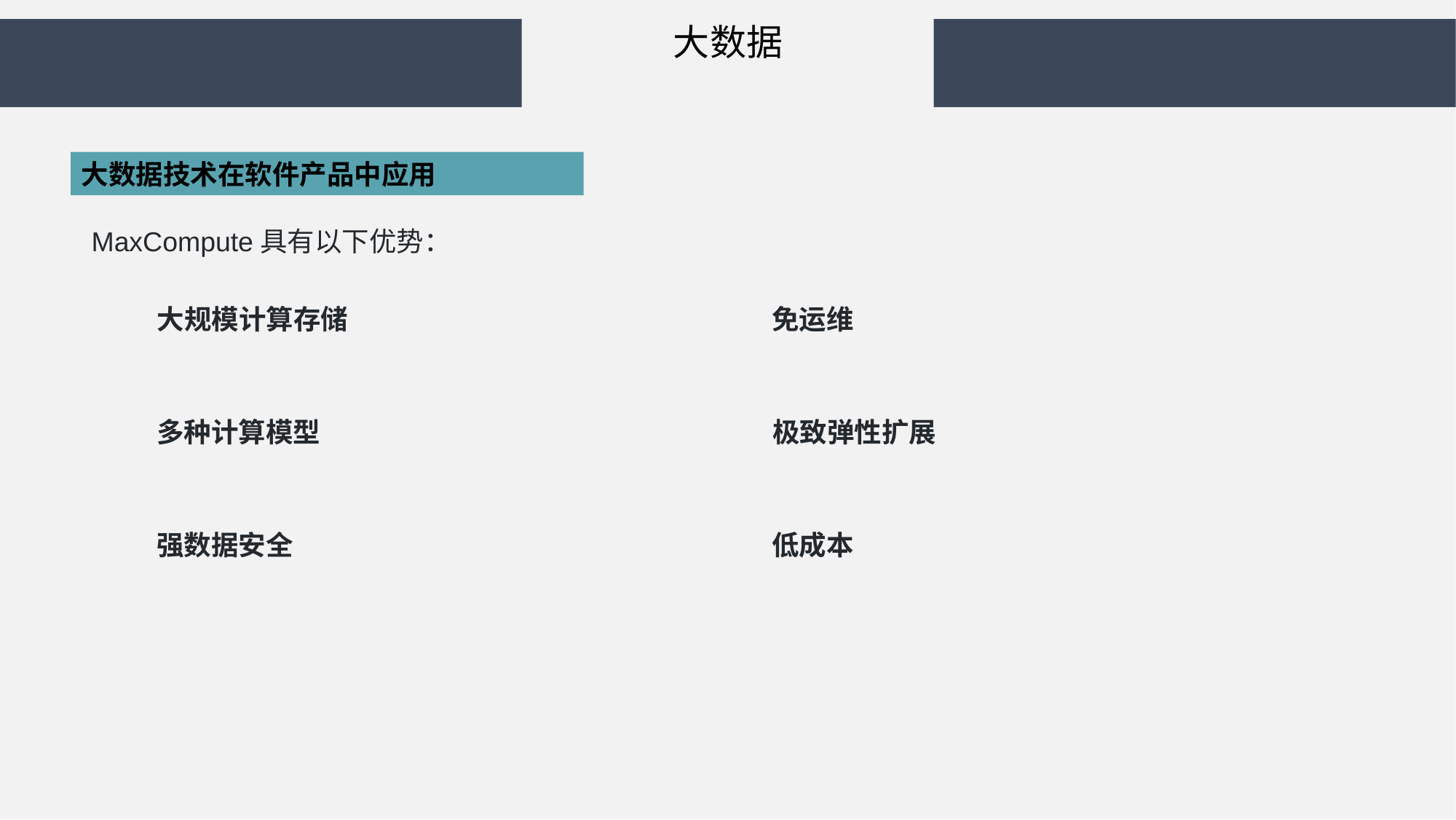

大数据

大数据技术在软件产品中应用
MaxCompute具有以下优势：
大规模计算存储
免运维
多种计算模型
极致弹性扩展
强数据安全
低成本